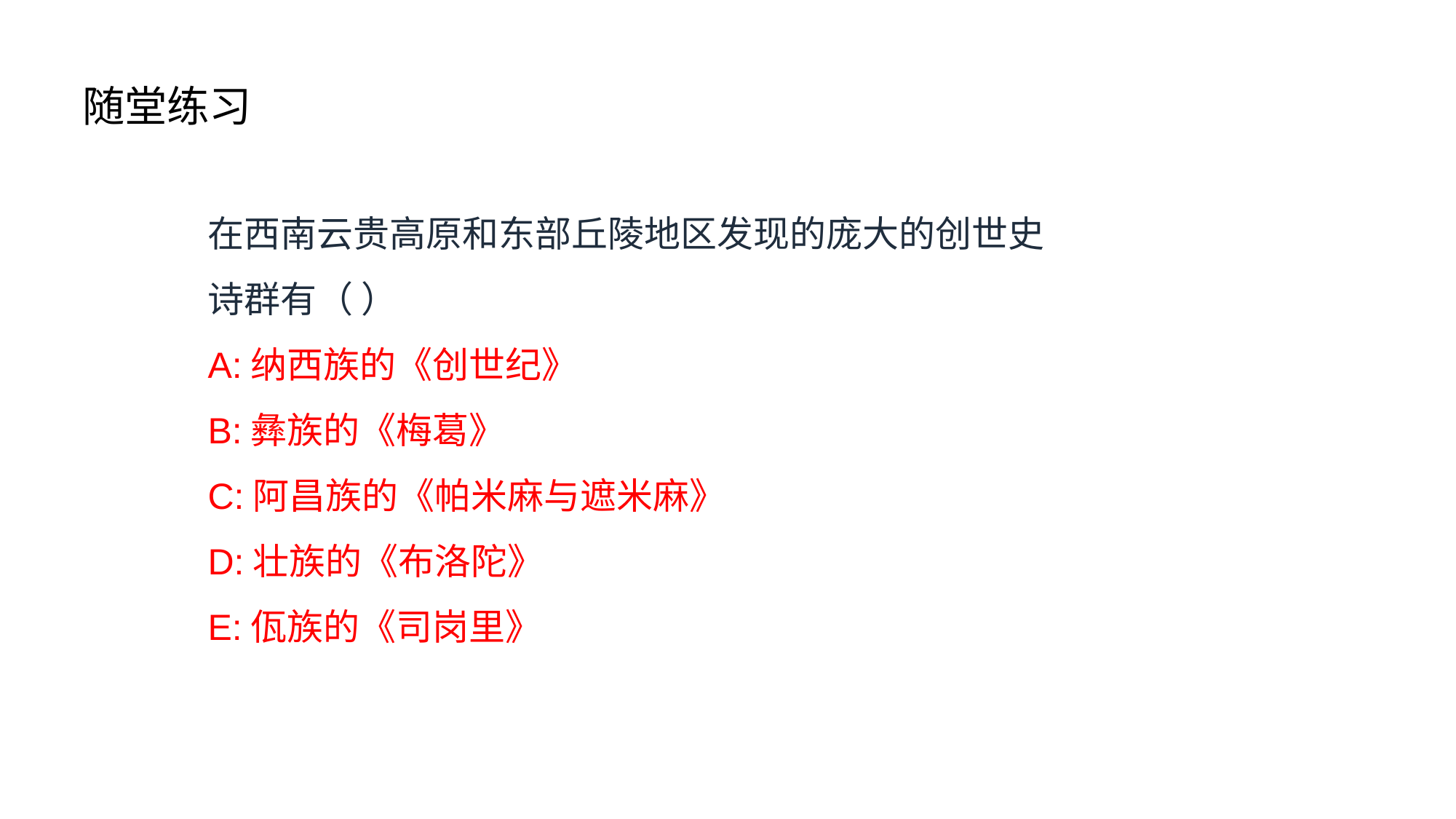

随堂练习
在西南云贵高原和东部丘陵地区发现的庞大的创世史诗群有（ ）
A:纳西族的《创世纪》
B:彝族的《梅葛》
C:阿昌族的《帕米麻与遮米麻》
D:壮族的《布洛陀》
E:佤族的《司岗里》